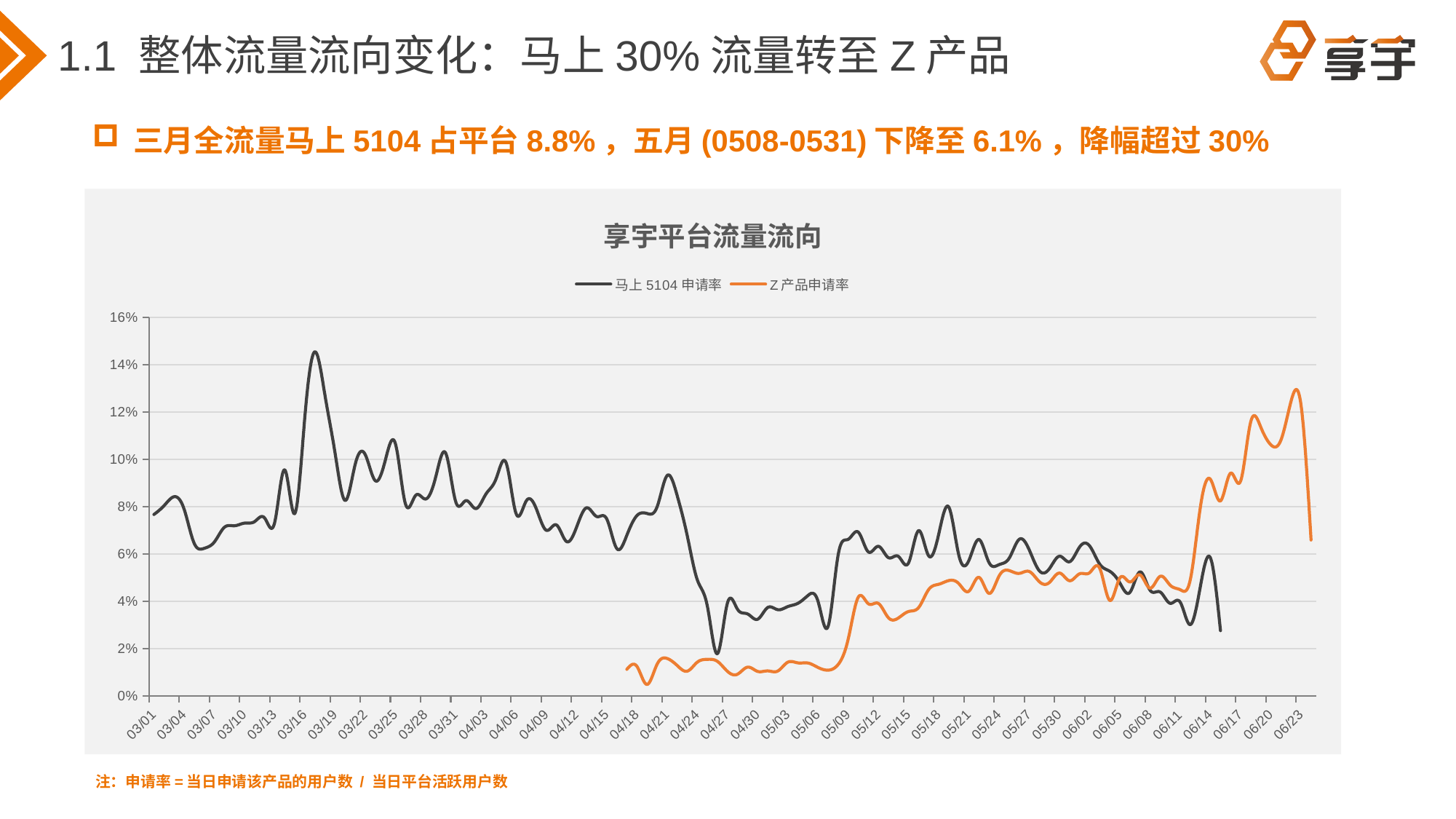

# 1.1 整体流量流向变化：马上30%流量转至Z产品
三月全流量马上5104占平台8.8%，五月(0508-0531)下降至6.1%，降幅超过30%

### Chart: 享宇平台流量流向

| Category | 马上5104申请率 | Z产品申请率 |
|---|---|---|
| 43525 | 0.076693851944793 | None |
| 43526 | 0.0803806071590394 | None |
| 43527 | 0.0842056074766355 | None |
| 43528 | 0.0789779326364692 | None |
| 43529 | 0.0645675265553869 | None |
| 43530 | 0.0624021471706553 | None |
| 43531 | 0.0650351743750936 | None |
| 43532 | 0.0712637557685481 | None |
| 43533 | 0.0719350772139931 | None |
| 43534 | 0.0730478589420655 | None |
| 43535 | 0.0736750985861306 | None |
| 43536 | 0.0752311922019495 | None |
| 43537 | 0.0732835578639831 | None |
| 43538 | 0.0955847593835681 | None |
| 43539 | 0.077081964134823 | None |
| 43540 | 0.11792347281271 | None |
| 43541 | 0.145507487520799 | None |
| 43542 | 0.127102493992874 | None |
| 43543 | 0.102796977977817 | None |
| 43544 | 0.082631874298541 | None |
| 43545 | 0.0978454560181435 | None |
| 43546 | 0.102055535521096 | None |
| 43547 | 0.0909769447669597 | None |
| 43548 | 0.0996915820029028 | None |
| 43549 | 0.106649234217408 | None |
| 43550 | 0.0811757042826901 | None |
| 43551 | 0.0847249077166462 | None |
| 43552 | 0.0832434226906797 | None |
| 43553 | 0.0924555502162422 | None |
| 43554 | 0.102635383075726 | None |
| 43555 | 0.082035595105673 | None |
| 43556 | 0.0825499914544522 | None |
| 43557 | 0.079187105816398 | None |
| 43558 | 0.0853581571473651 | None |
| 43559 | 0.0917431192660551 | None |
| 43560 | 0.0985884428760476 | None |
| 43561 | 0.0770034843205575 | None |
| 43562 | 0.0824027377521614 | None |
| 43563 | 0.0791484247574899 | None |
| 43564 | 0.0700207071094409 | None |
| 43565 | 0.0722872996300863 | None |
| 43566 | 0.0652915380867305 | None |
| 43567 | 0.0713004867218854 | None |
| 43568 | 0.0795299548840625 | None |
| 43569 | 0.0758525443535536 | None |
| 43570 | 0.0748486516235553 | None |
| 43571 | 0.0622995877233165 | None |
| 43572 | 0.0679180268407689 | 0.0112441059122234 |
| 43573 | 0.0762207225089321 | 0.0125049622866217 |
| 43574 | 0.0771341141711512 | 0.00485385670570856 |
| 43575 | 0.0798533984895602 | 0.0133274100399822 |
| 43576 | 0.0931477516059957 | 0.0158458244111349 |
| 43577 | 0.0847354550983175 | 0.012872491384553 |
| 43578 | 0.0677966101694915 | 0.0104732970898625 |
| 43579 | 0.0491085899513776 | 0.0142625607779579 |
| 43580 | 0.0379875924194782 | 0.0154669839381321 |
| 43581 | 0.0178604478993152 | 0.0146215065704238 |
| 43582 | 0.0392443187003742 | 0.0104043077484713 |
| 43583 | 0.0366582892798336 | 0.00918623797556114 |
| 43584 | 0.0346692419121198 | 0.0121680347658136 |
| 43585 | 0.0324184136589583 | 0.0103738923708667 |
| 43586 | 0.0373718443391026 | 0.010583177157976 |
| 43587 | 0.0364583333333333 | 0.0105251736111111 |
| 43588 | 0.0377666521549848 | 0.0142577274706138 |
| 43589 | 0.0391439939778471 | 0.0139799978492311 |
| 43590 | 0.0424446248405427 | 0.0139162704395222 |
| 43591 | 0.040041067761807 | 0.0120403210752287 |
| 43592 | 0.0293720809548521 | 0.0108977685521536 |
| 43593 | 0.0595121951219512 | 0.0132682926829268 |
| 43594 | 0.0661865256632327 | 0.0239766615005926 |
| 43595 | 0.0692566183099746 | 0.0417178919760675 |
| 43596 | 0.0608961705487564 | 0.0389853928148441 |
| 43597 | 0.0632442147831948 | 0.0390923388002696 |
| 43598 | 0.058455956460391 | 0.0330578512396694 |
| 43599 | 0.0589535740604274 | 0.0329771554900516 |
| 43600 | 0.0562646960026873 | 0.0356902922405106 |
| 43601 | 0.0698669201520913 | 0.0373574144486692 |
| 43602 | 0.0592287819347431 | 0.0449717730360731 |
| 43603 | 0.0684194498020506 | 0.047203329611207 |
| 43604 | 0.0798206278026906 | 0.0487668161434978 |
| 43605 | 0.0594375181211945 | 0.0474533681260269 |
| 43606 | 0.0573137784639135 | 0.044287919722115 |
| 43607 | 0.0661261450984521 | 0.0501210908708013 |
| 43608 | 0.0563653136531365 | 0.0433579335793358 |
| 43609 | 0.0555129434324065 | 0.05071907957814 |
| 43610 | 0.0582354653984276 | 0.0529942735125692 |
| 43611 | 0.0662092624356775 | 0.0518010291595197 |
| 43612 | 0.0616830065359477 | 0.052593954248366 |
| 43613 | 0.0528836941942901 | 0.0482851120904388 |
| 43614 | 0.0538072183098592 | 0.0479753521126761 |
| 43615 | 0.0590604026845638 | 0.0519359834796076 |
| 43616 | 0.0567259274483609 | 0.0487103072654403 |
| 43617 | 0.0629581716257007 | 0.0516386373436826 |
| 43618 | 0.0633882246785473 | 0.0521091811414392 |
| 43619 | 0.0557001561686622 | 0.0539302446642374 |
| 43620 | 0.052694254242334 | 0.0403890046640865 |
| 43621 | 0.0477643245304605 | 0.0498617599389837 |
| 43622 | 0.0437890974084004 | 0.0481680071492404 |
| 43623 | 0.0524309847548414 | 0.0511948908117017 |
| 43624 | 0.0446857582164136 | 0.0455506438593119 |
| 43625 | 0.0439381611065907 | 0.0505492270138324 |
| 43626 | 0.0391576749042812 | 0.0468151757744518 |
| 43627 | 0.0396114409066379 | 0.0449001618996222 |
| 43628 | 0.0301446945337621 | 0.0491358520900322 |
| 43629 | 0.0462482802412954 | 0.079796803894592 |
| 43630 | 0.0583559714256967 | 0.0915585068920415 |
| 43631 | 0.0275904989109014 | 0.0824603256923556 |
| 43632 | None | 0.0941547077353868 |
| 43633 | None | 0.0908458403737203 |
| 43634 | None | 0.115793506369122 |
| 43635 | None | 0.11369041956046 |
| 43636 | None | 0.106211059190031 |
| 43637 | None | 0.108096468561585 |
| 43638 | None | 0.124370709382151 |
| 43639 | None | 0.123099953938277 |
| 43640 | None | 0.0659272312636053 |
注：申请率=当日申请该产品的用户数 / 当日平台活跃用户数